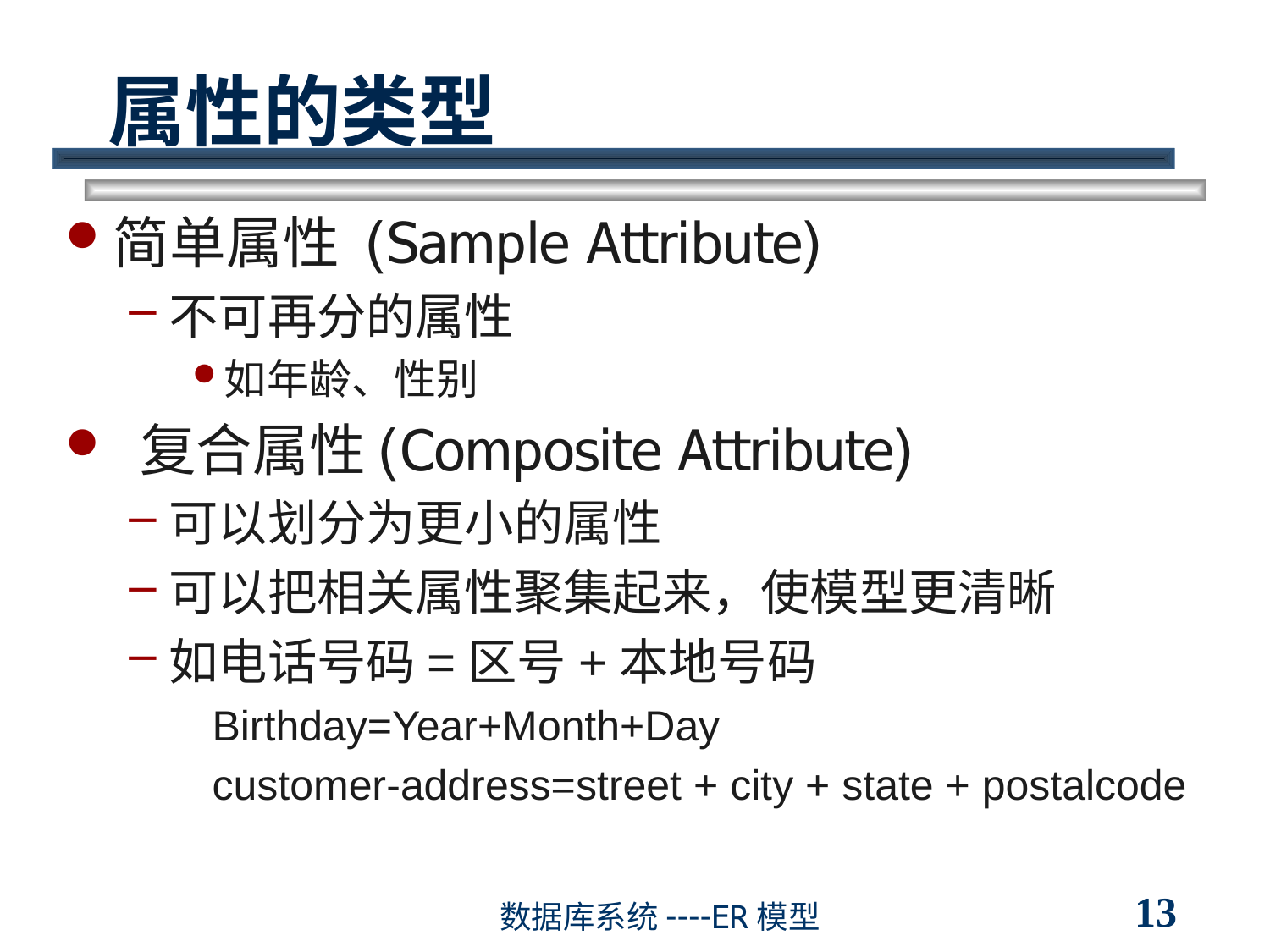

# 属性的类型
简单属性 (Sample Attribute)
不可再分的属性
如年龄、性别
 复合属性(Composite Attribute)
可以划分为更小的属性
可以把相关属性聚集起来，使模型更清晰
如电话号码=区号+本地号码
       Birthday=Year+Month+Day
       customer-address=street + city + state + postalcode
13
数据库系统----ER模型